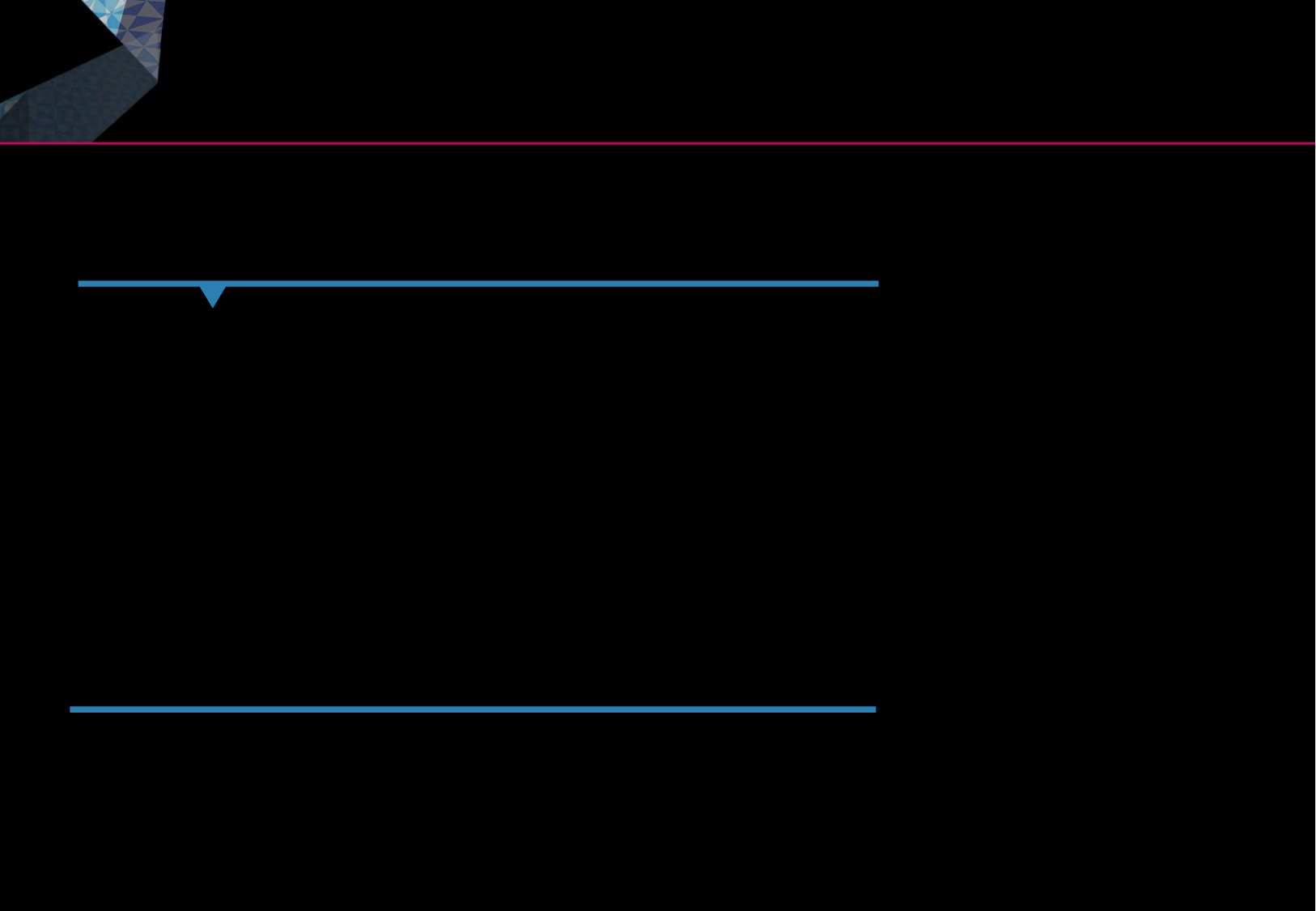

Handler 특징
BeanNameUrlHandlerMapping 특징

BeanNameUrlHandlerMapping
○ 빈의 이름에 들어 있는 URL을 HTTP 요청의 URL 과 비교해서 일치하는 빈을 찾아 준다.
○ 가장 직관적이고 사용하기 쉬운 핸들러 매핑 전략이다.
○ URL 에는 ANT 패턴이라고 불리는, *나 **, ? 와 같은 와일드 카드를 사용하는 패턴을 넣을 수 있다.
○ 예를 들어 다음 빈 선언은 /s 로 시작하는 /s, /s1, /sabcd 같은 URL 에 매핑된다.